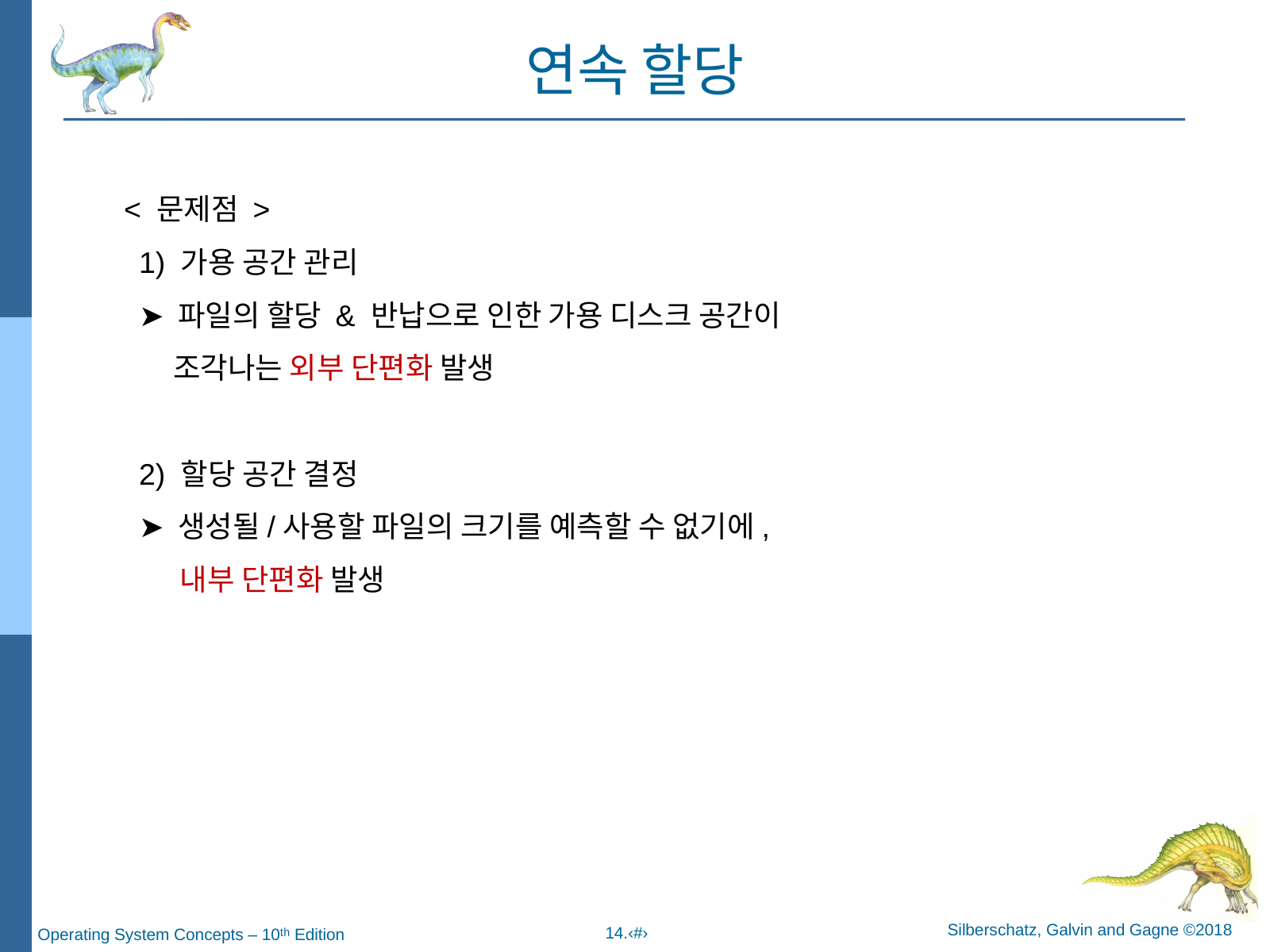

연속 할당

< 문제점 >
1) 가용 공간 관리
➤ 파일의 할당 & 반납으로 인한 가용 디스크 공간이
    조각나는 외부 단편화 발생

2) 할당 공간 결정
➤ 생성될/사용할 파일의 크기를 예측할 수 없기에,
     내부 단편화 발생

Silberschatz, Galvin and Gagne ©2018
14.‹#›
Operating System Concepts – 10ᵗʰ Edition